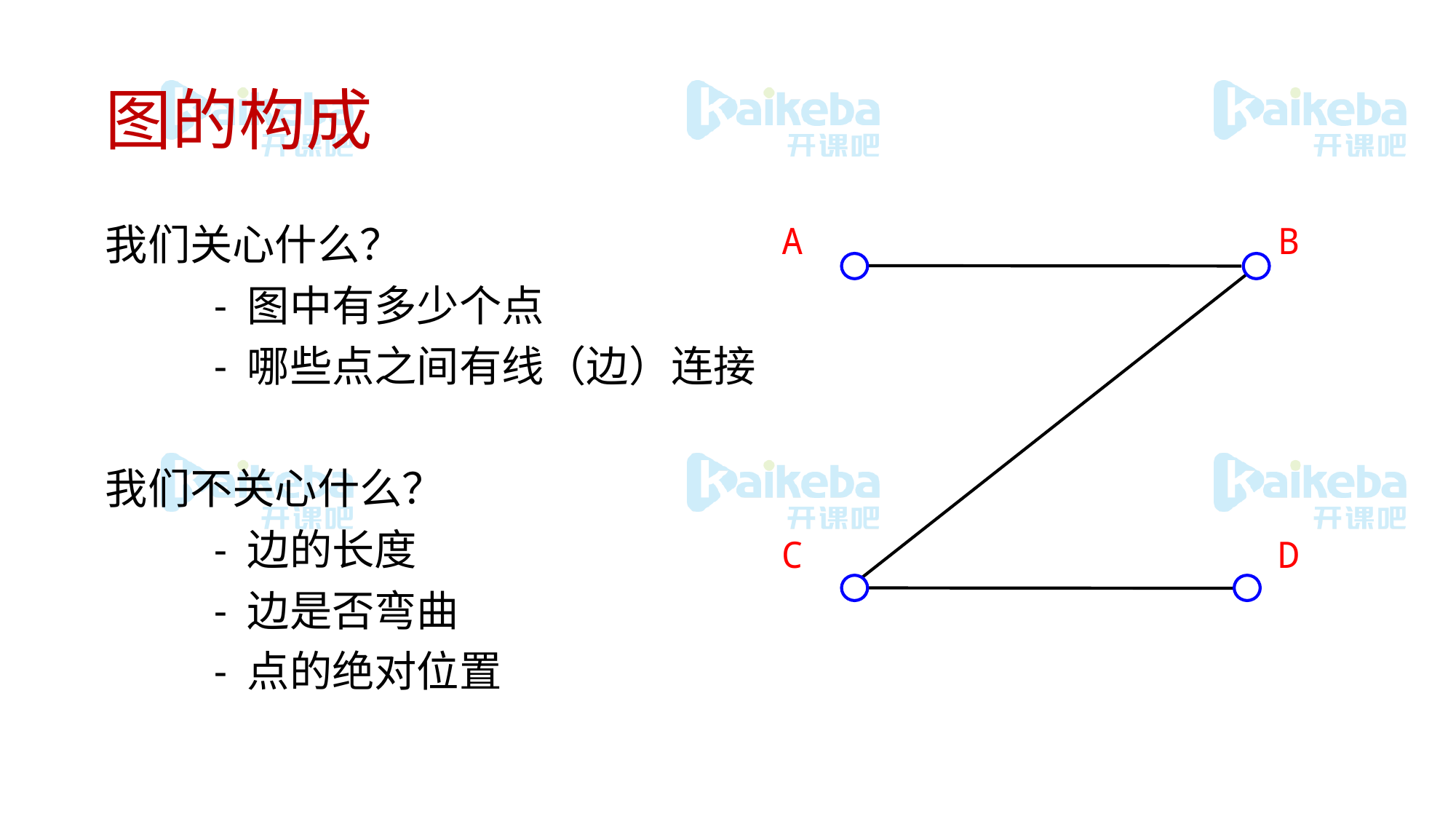

# 图的构成
我们关心什么？
	- 图中有多少个点
	- 哪些点之间有线（边）连接

我们不关心什么？
	- 边的长度
	- 边是否弯曲
	- 点的绝对位置
A
B

C
D